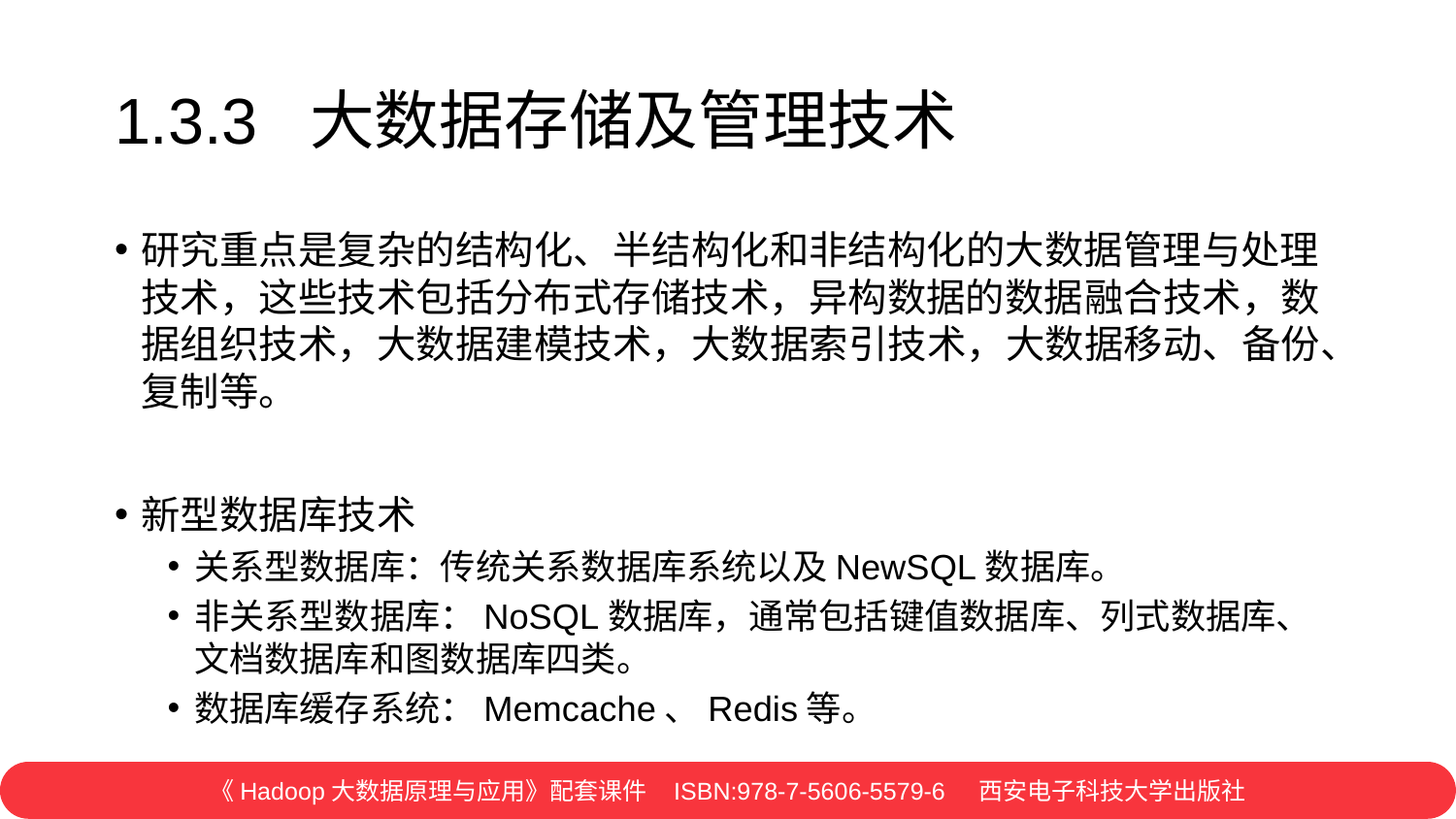

# 1.3.3  大数据存储及管理技术
研究重点是复杂的结构化、半结构化和非结构化的大数据管理与处理技术，这些技术包括分布式存储技术，异构数据的数据融合技术，数据组织技术，大数据建模技术，大数据索引技术，大数据移动、备份、复制等。

新型数据库技术
关系型数据库：传统关系数据库系统以及NewSQL数据库。
非关系型数据库：NoSQL数据库，通常包括键值数据库、列式数据库、文档数据库和图数据库四类。
数据库缓存系统：Memcache、Redis等。